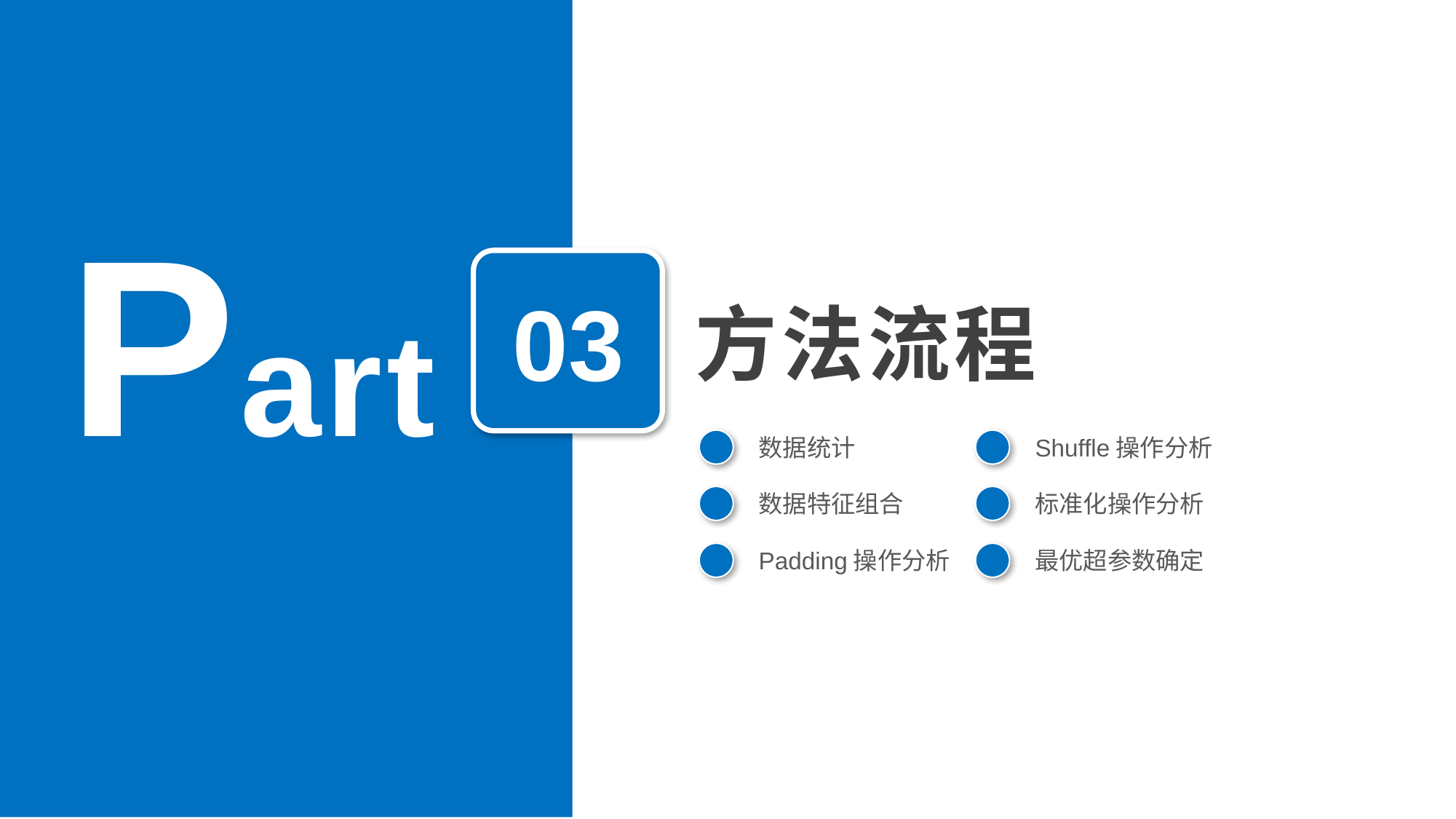

Part

03
方法流程
数据统计
Shuffle操作分析

数据特征组合
标准化操作分析

Padding操作分析
最优超参数确定